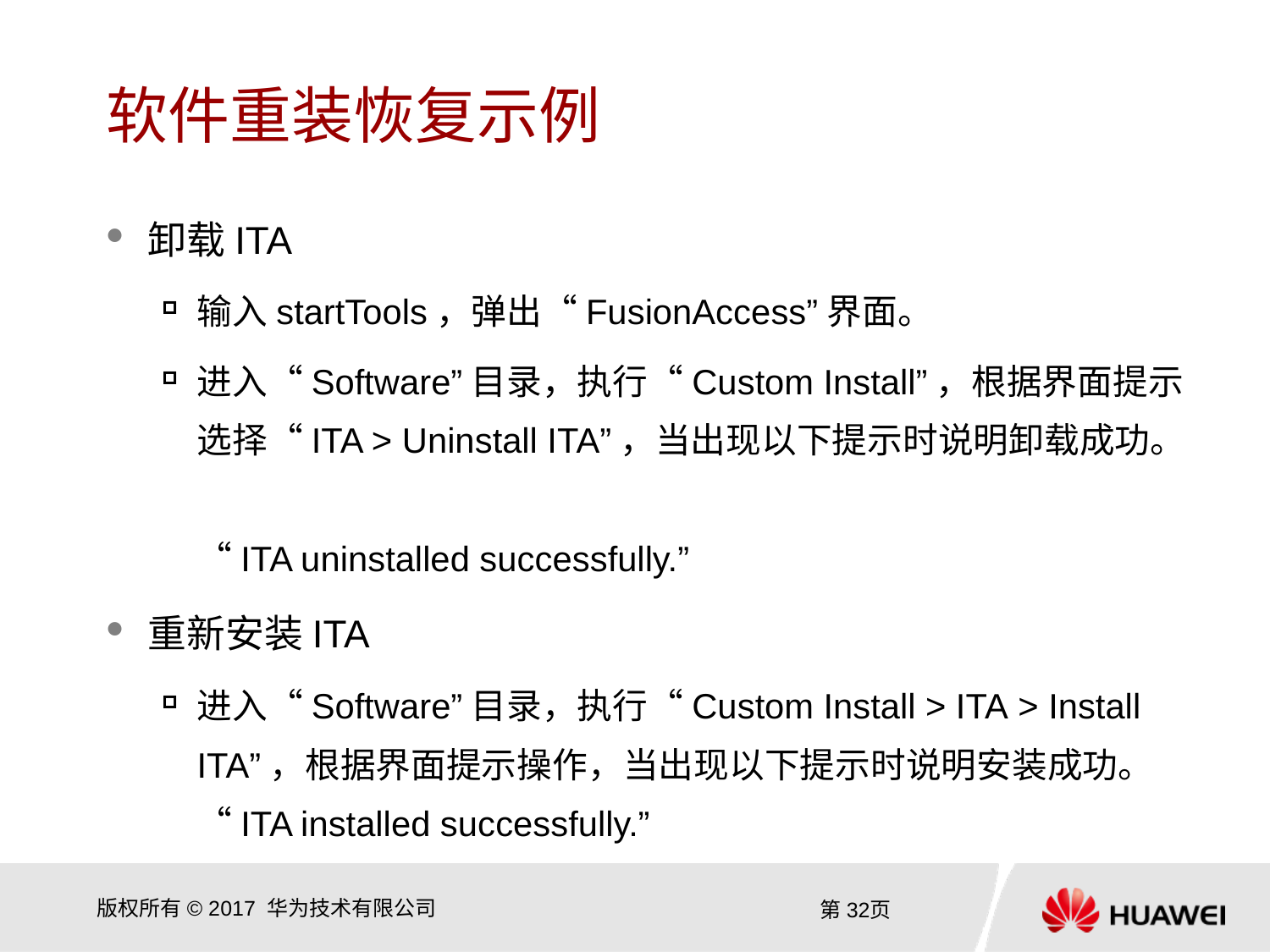

# 软件重装恢复示例
卸载ITA
输入startTools，弹出“FusionAccess”界面。
进入“Software”目录，执行“Custom Install”，根据界面提示选择“ITA > Uninstall ITA”，当出现以下提示时说明卸载成功。
“ITA uninstalled successfully.”
重新安装ITA
进入“Software”目录，执行“Custom Install > ITA > Install ITA”，根据界面提示操作，当出现以下提示时说明安装成功。“ITA installed successfully.”